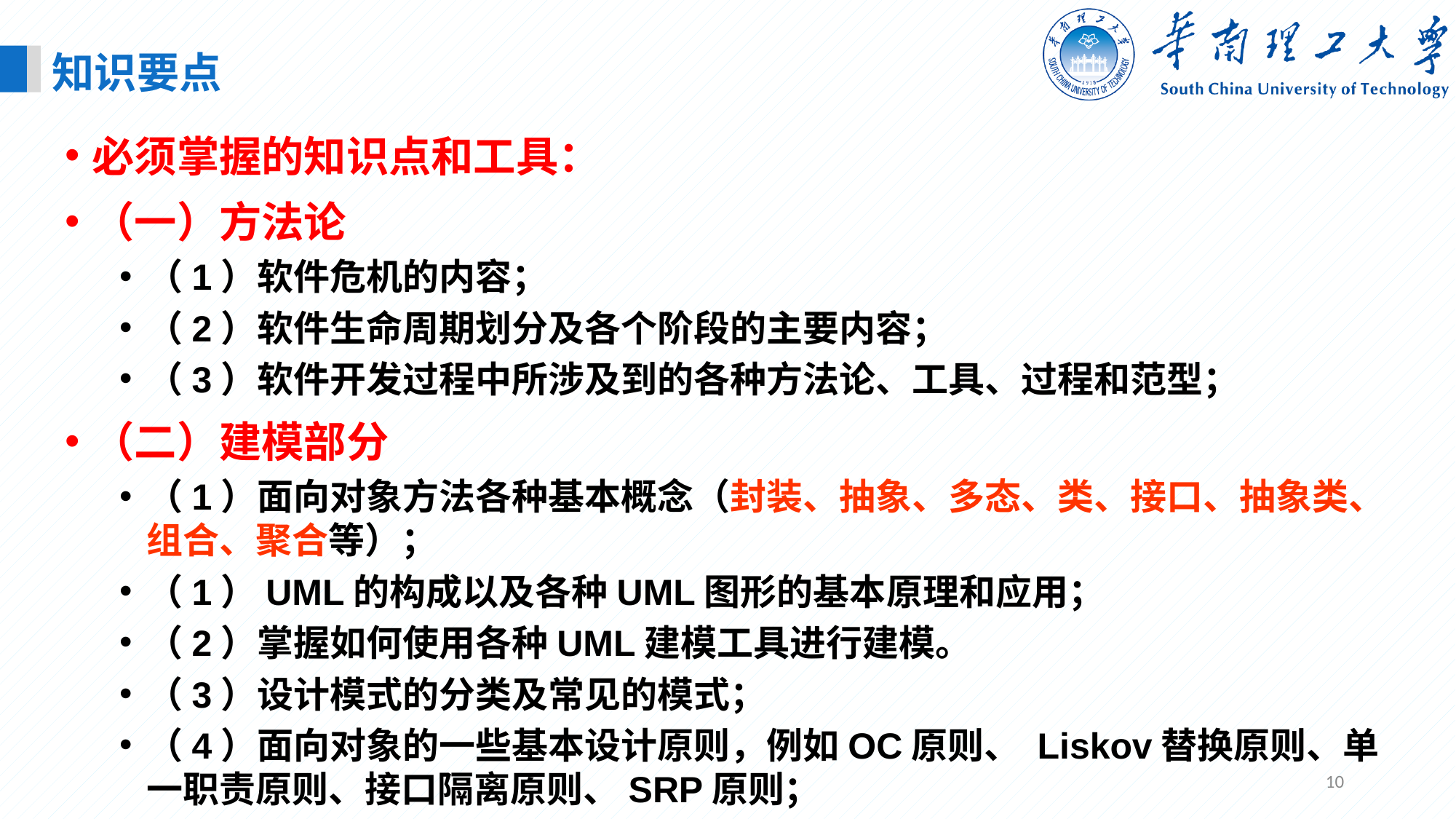

知识要点
必须掌握的知识点和工具：
（一）方法论
（1）软件危机的内容；
（2）软件生命周期划分及各个阶段的主要内容；
（3）软件开发过程中所涉及到的各种方法论、工具、过程和范型；
（二）建模部分
（1）面向对象方法各种基本概念（封装、抽象、多态、类、接口、抽象类、组合、聚合等）；
（1）UML的构成以及各种UML图形的基本原理和应用；
（2）掌握如何使用各种UML建模工具进行建模。
（3）设计模式的分类及常见的模式；
（4）面向对象的一些基本设计原则，例如OC原则、 Liskov替换原则、单一职责原则、接口隔离原则、SRP原则；
10